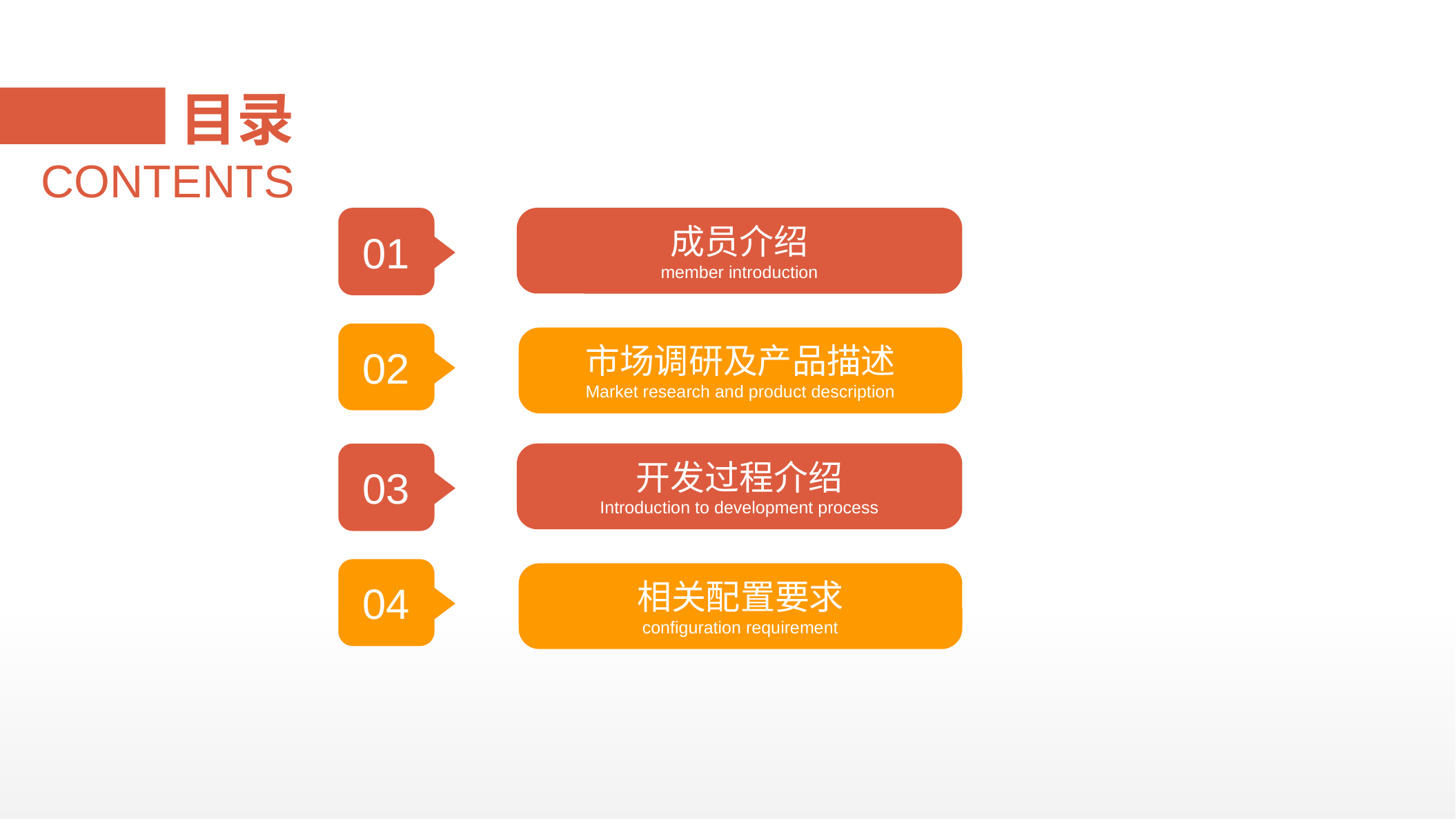

目录

CONTENTS
01
成员介绍
member introduction
02
市场调研及产品描述
Market research and product description
03
开发过程介绍
Introduction to development process
04
相关配置要求
configuration requirement